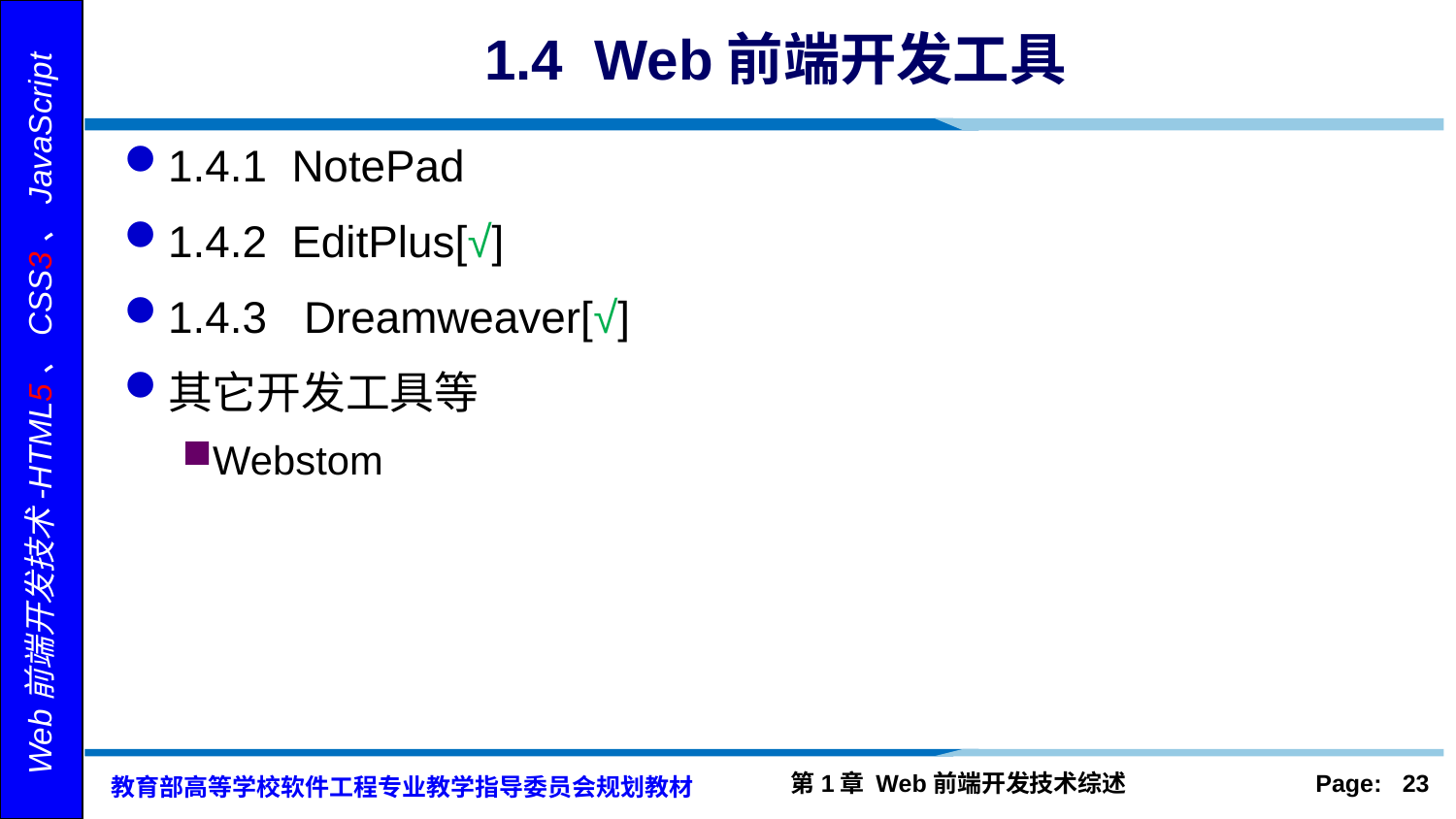

# 1.4  Web前端开发工具
1.4.1  NotePad
1.4.2  EditPlus[√]
1.4.3   Dreamweaver[√]
其它开发工具等
Webstom